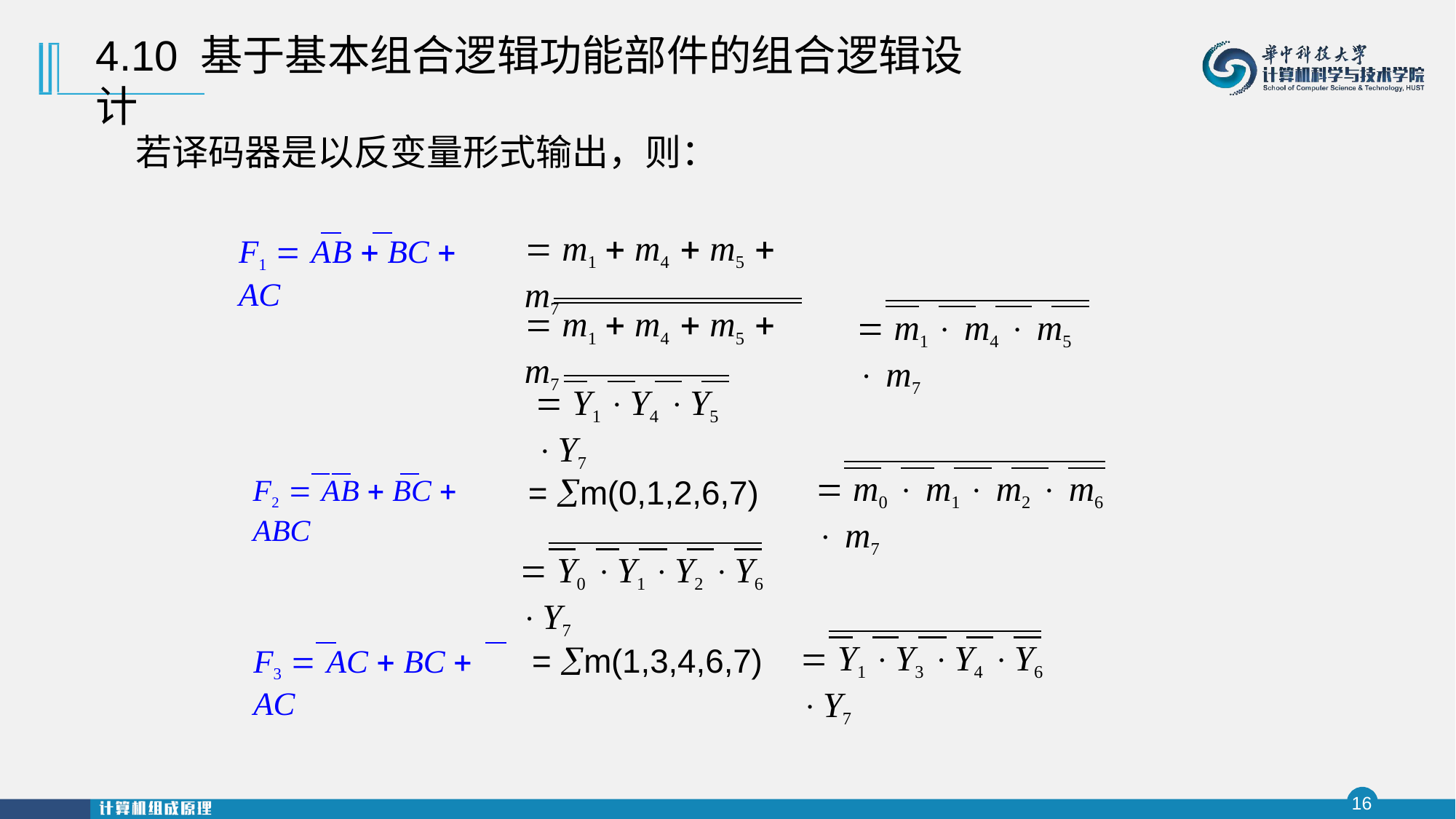

# 4.10 基于基本组合逻辑功能部件的组合逻辑设计
若译码器是以反变量形式输出，则：
= m1 + m4 + m5 + m7
F1  = AB + BC + AC

= m1 + m4 + m5 + m7

= m1 ⋅ m4 ⋅ m5 ⋅ m7

= Y1 ⋅Y4 ⋅Y5 ⋅Y7

= m0 ⋅ m1 ⋅ m2 ⋅ m6 ⋅ m7
F2  = AB + BC + ABC
= ∑m(0,1,2,6,7)

= Y0 ⋅Y1 ⋅Y2 ⋅Y6 ⋅Y7

= Y1 ⋅Y3 ⋅Y4 ⋅Y6 ⋅Y7
= ∑m(1,3,4,6,7)
F3  = AC + BC + AC

16